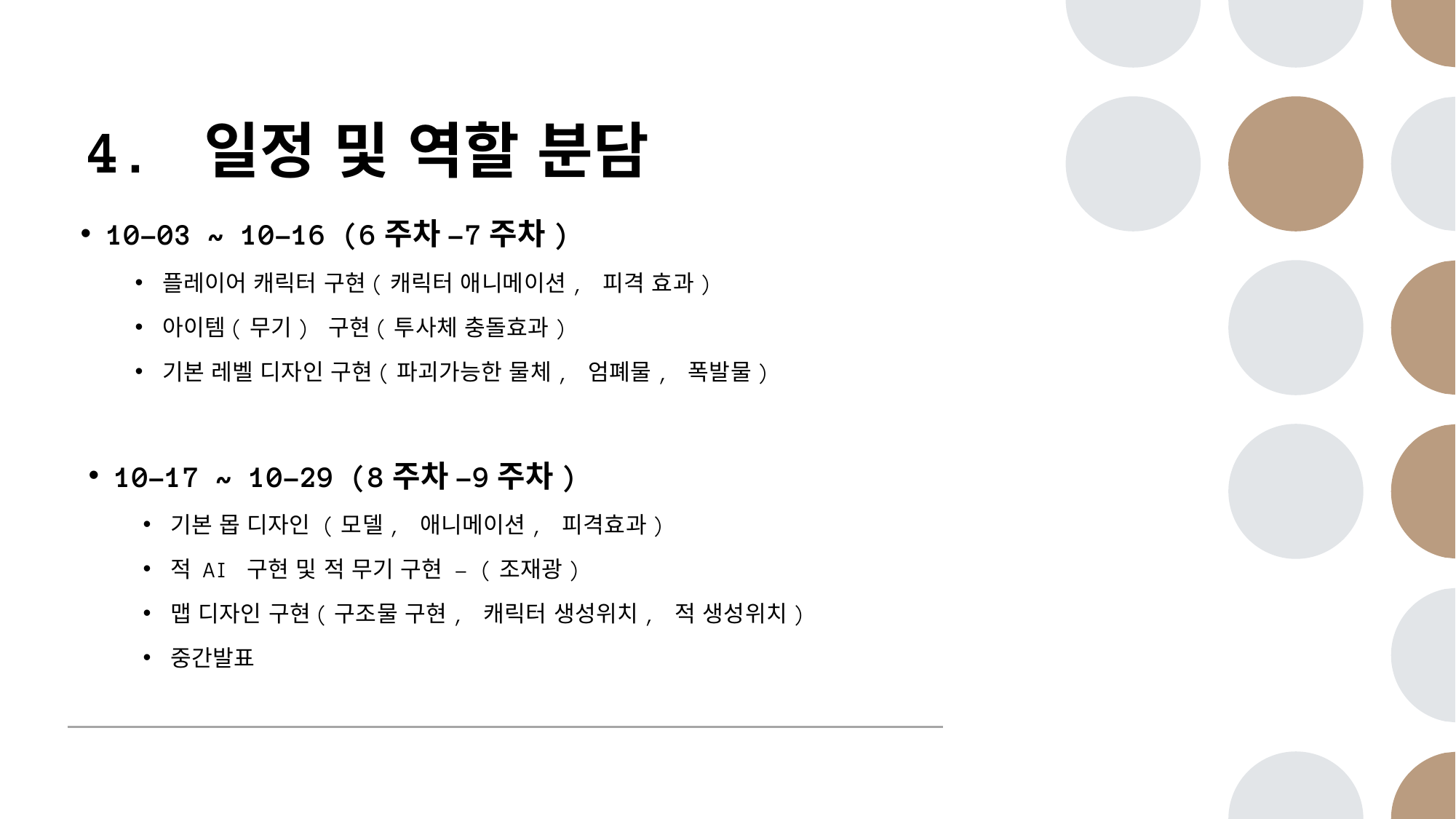

# 4. 일정 및 역할 분담
10-03 ~ 10-16 (6주차-7주차)
플레이어 캐릭터 구현(캐릭터 애니메이션, 피격 효과)
아이템(무기) 구현(투사체 충돌효과)
기본 레벨 디자인 구현(파괴가능한 물체, 엄폐물, 폭발물)

10-17 ~ 10-29 (8주차-9주차)
기본 몹 디자인 (모델, 애니메이션, 피격효과)
적 AI 구현 및 적 무기 구현 - (조재광)
맵 디자인 구현(구조물 구현, 캐릭터 생성위치, 적 생성위치)
중간발표